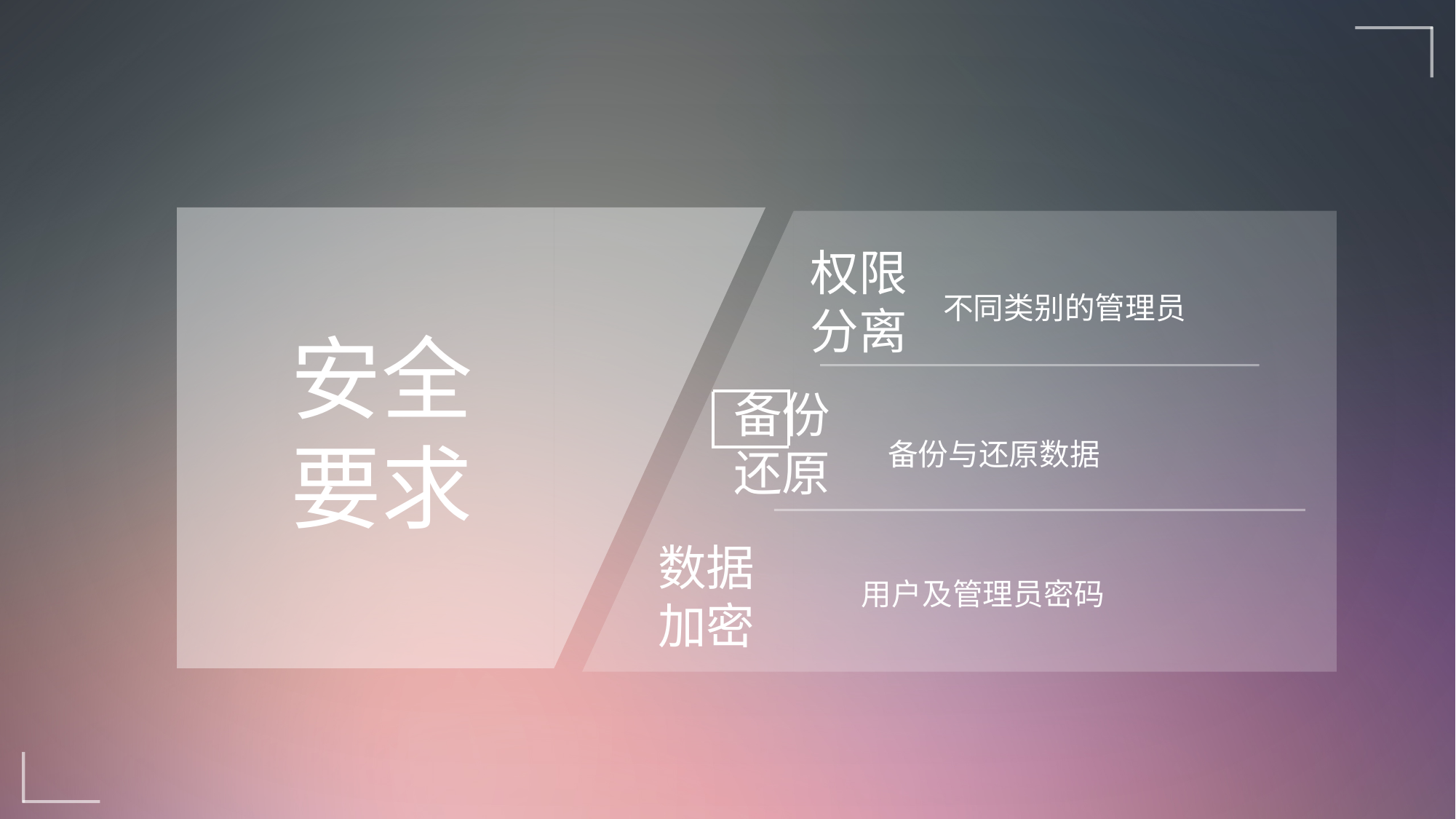

安全要求

权限分离
不同类别的管理员
备份
还原
备份与还原数据
数据
加密
用户及管理员密码